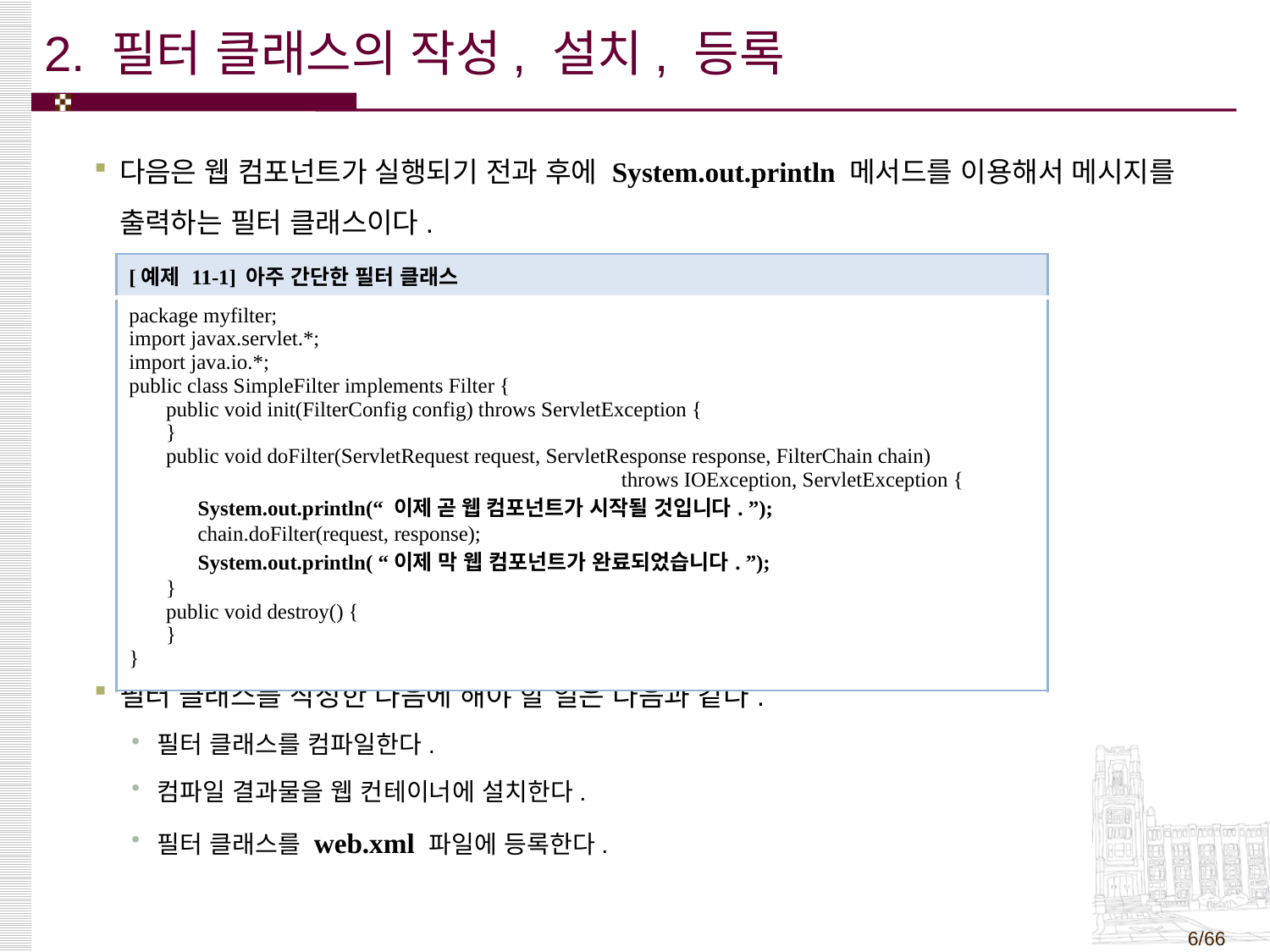

# 2. 필터 클래스의 작성, 설치, 등록
다음은 웹 컴포넌트가 실행되기 전과 후에 System.out.println 메서드를 이용해서 메시지를 출력하는 필터 클래스이다.

필터 클래스를 작성한 다음에 해야 할 일은 다음과 같다.
필터 클래스를 컴파일한다.
컴파일 결과물을 웹 컨테이너에 설치한다.
필터 클래스를 web.xml 파일에 등록한다.

| [예제 11-1] 아주 간단한 필터 클래스 |
| --- |
| package myfilter; import javax.servlet.\*; import java.io.\*; public class SimpleFilter implements Filter { public void init(FilterConfig config) throws ServletException { } public void doFilter(ServletRequest request, ServletResponse response, FilterChain chain) throws IOException, ServletException { System.out.println(“ 이제 곧 웹 컴포넌트가 시작될 것입니다. ”); chain.doFilter(request, response); System.out.println( “이제 막 웹 컴포넌트가 완료되었습니다. ”); } public void destroy() { } } |